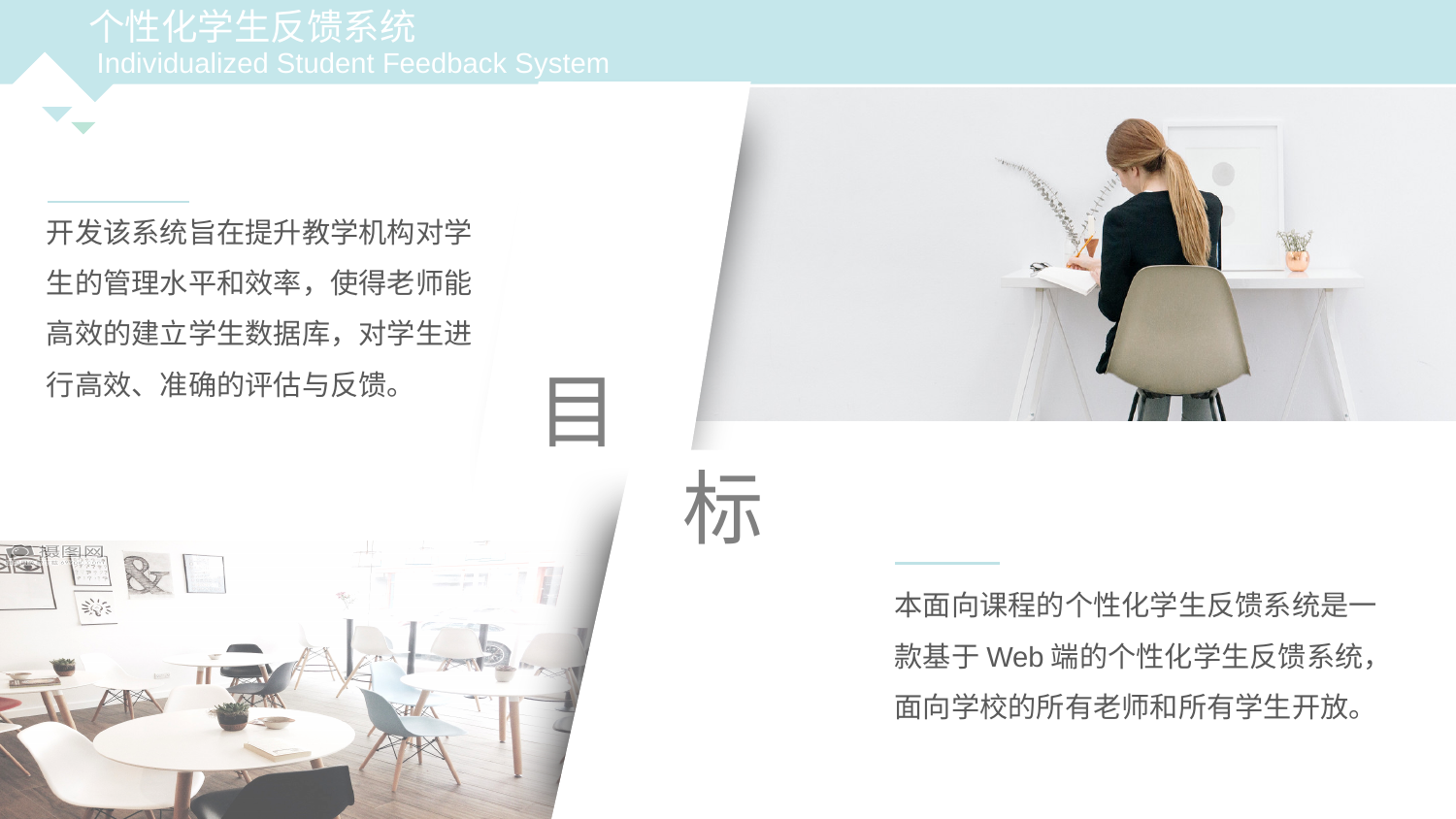

个性化学生反馈系统
Individualized Student Feedback System

开发该系统旨在提升教学机构对学生的管理水平和效率，使得老师能高效的建立学生数据库，对学生进行高效、准确的评估与反馈。
目
	标

本面向课程的个性化学生反馈系统是一款基于Web端的个性化学生反馈系统，面向学校的所有老师和所有学生开放。